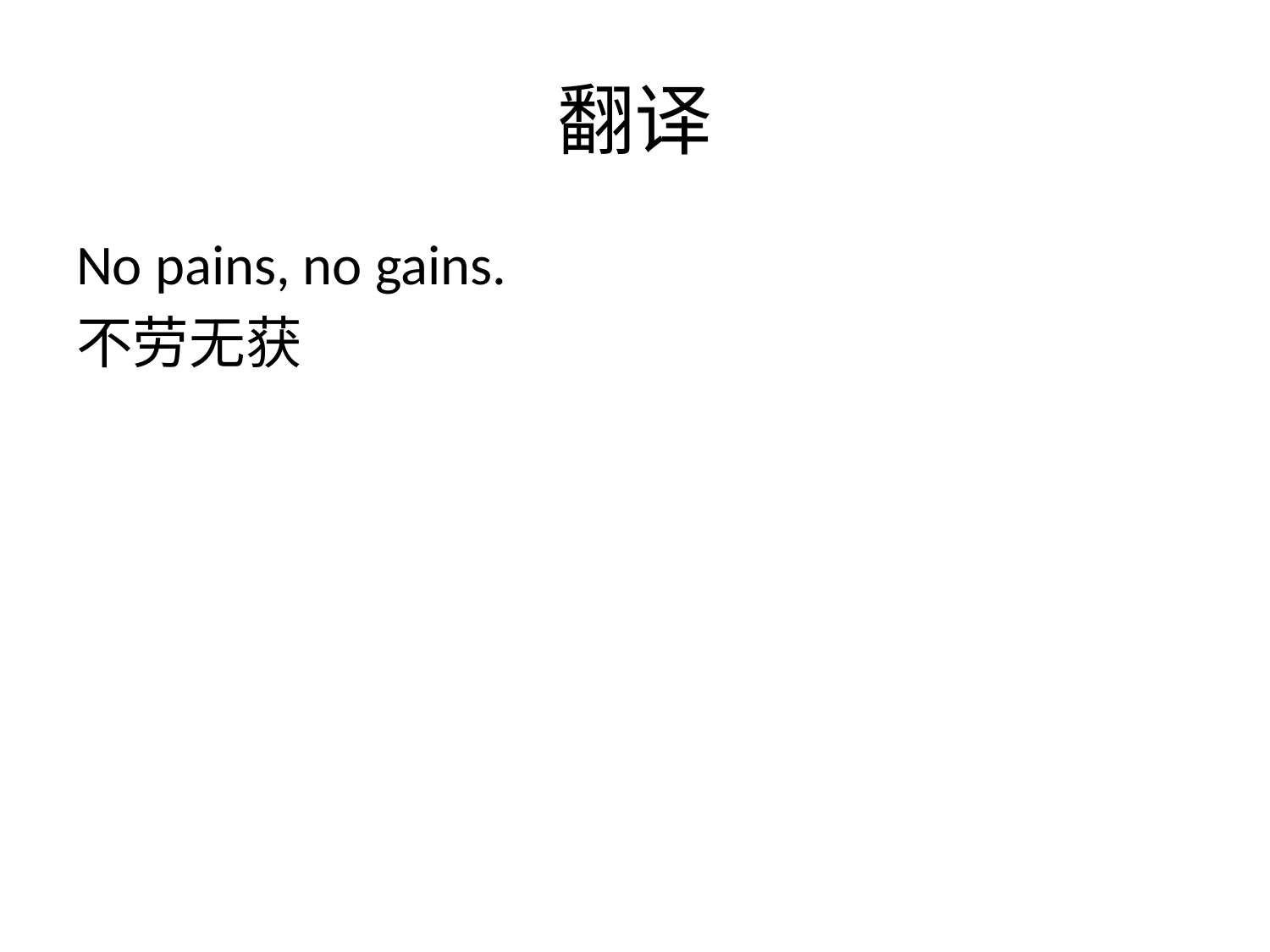

# 翻译
No pains, no gains.
不劳无获